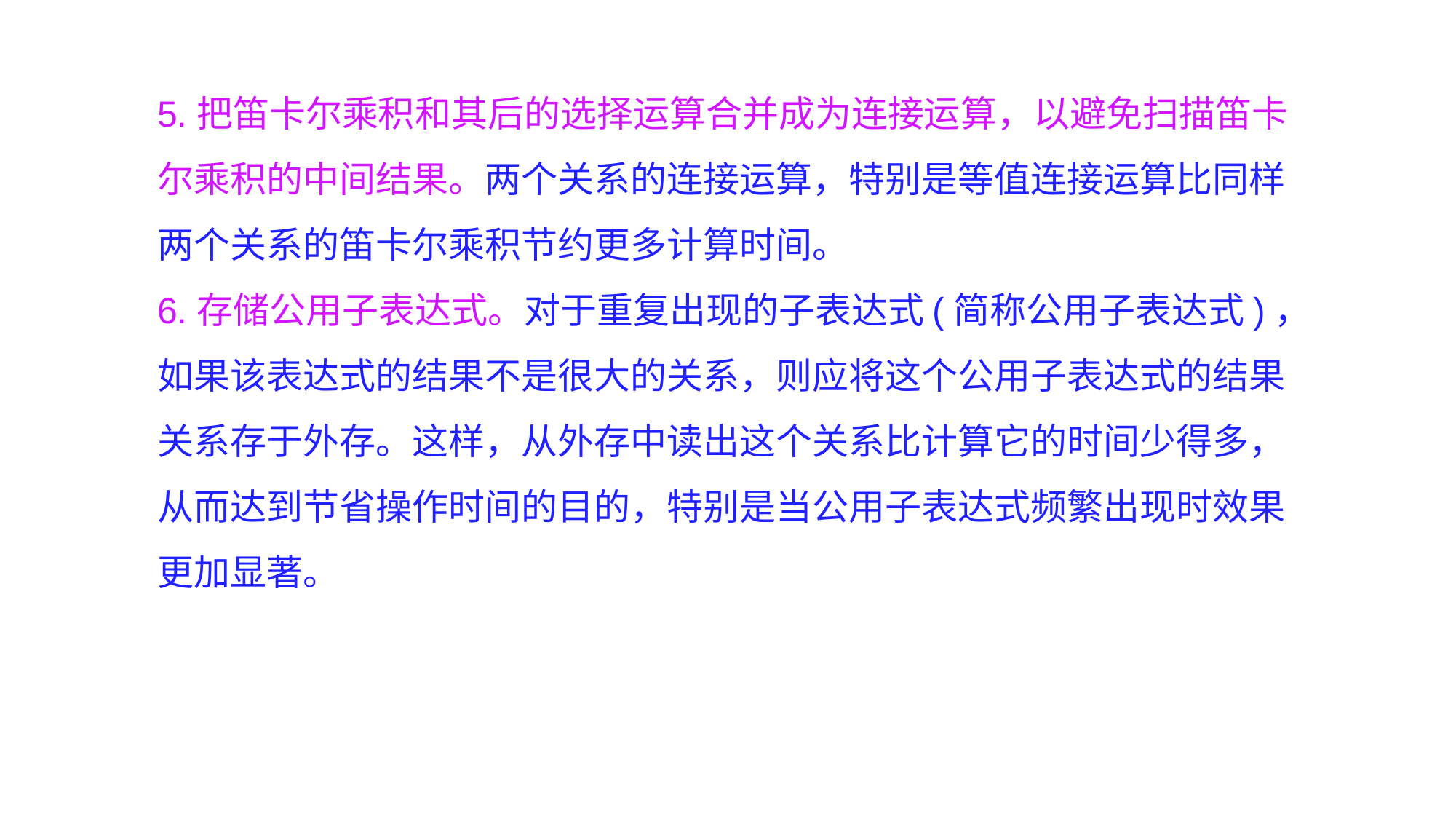

5.把笛卡尔乘积和其后的选择运算合并成为连接运算，以避免扫描笛卡尔乘积的中间结果。两个关系的连接运算，特别是等值连接运算比同样两个关系的笛卡尔乘积节约更多计算时间。
6.存储公用子表达式。对于重复出现的子表达式(简称公用子表达式)，如果该表达式的结果不是很大的关系，则应将这个公用子表达式的结果关系存于外存。这样，从外存中读出这个关系比计算它的时间少得多，从而达到节省操作时间的目的，特别是当公用子表达式频繁出现时效果更加显著。